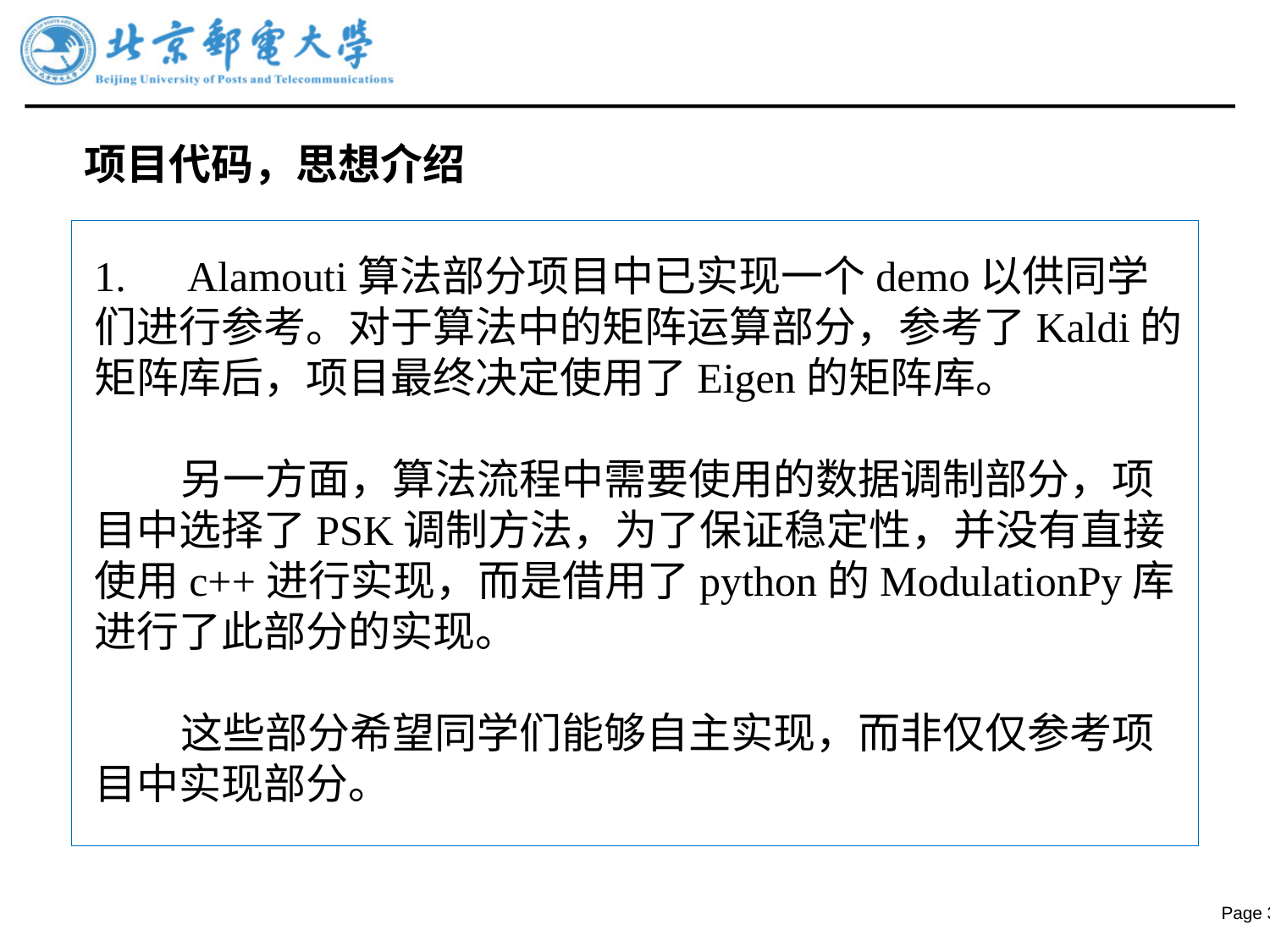

#
项目代码，思想介绍

1.      Alamouti算法部分项目中已实现一个demo以供同学们进行参考。对于算法中的矩阵运算部分，参考了Kaldi的矩阵库后，项目最终决定使用了Eigen的矩阵库。

        另一方面，算法流程中需要使用的数据调制部分，项目中选择了PSK调制方法，为了保证稳定性，并没有直接使用c++进行实现，而是借用了python的ModulationPy库进行了此部分的实现。

        这些部分希望同学们能够自主实现，而非仅仅参考项目中实现部分。